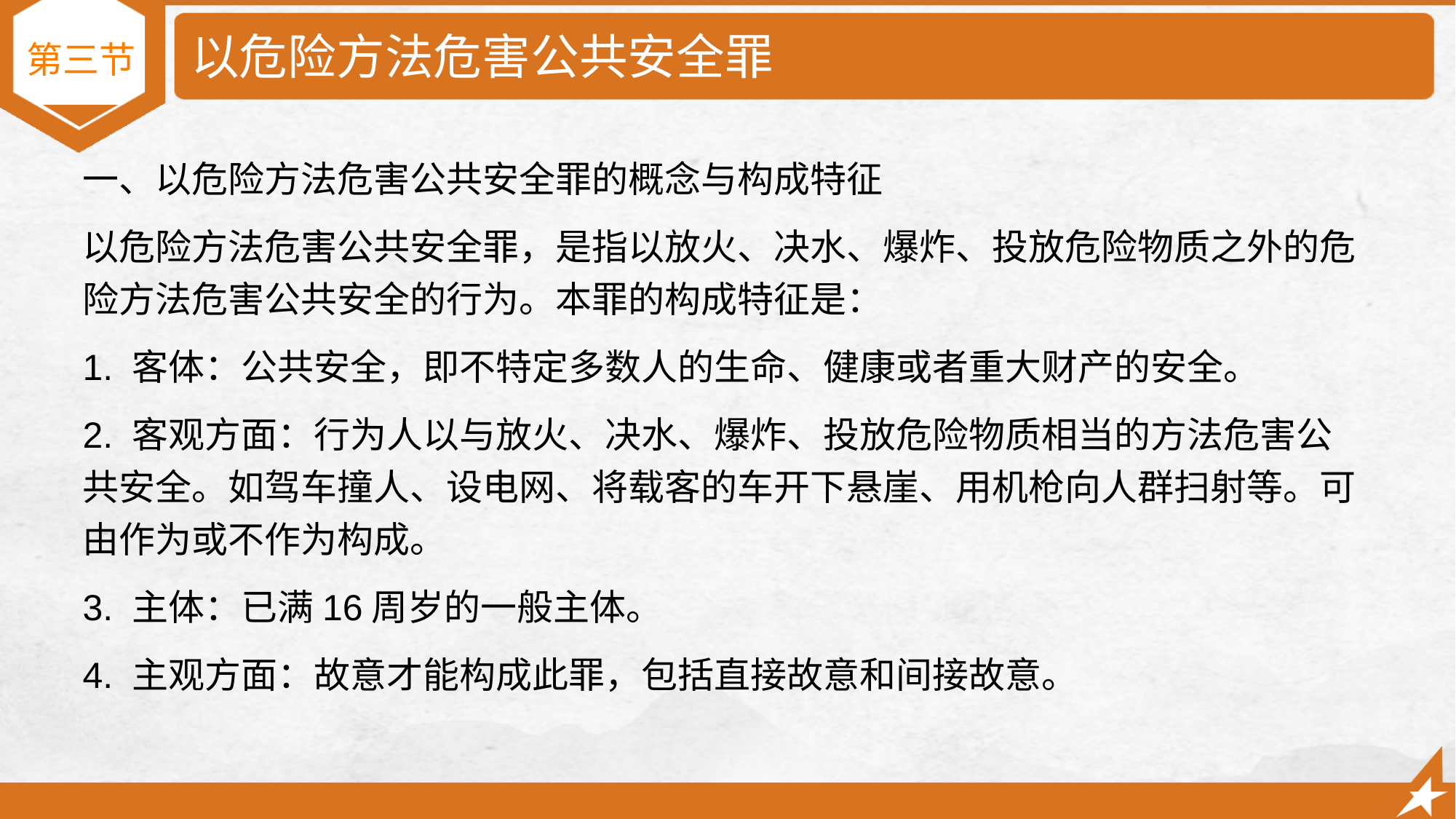

# 以危险方法危害公共安全罪
第三节
一、以危险方法危害公共安全罪的概念与构成特征
以危险方法危害公共安全罪，是指以放火、决水、爆炸、投放危险物质之外的危险方法危害公共安全的行为。本罪的构成特征是：
1. 客体：公共安全，即不特定多数人的生命、健康或者重大财产的安全。
2. 客观方面：行为人以与放火、决水、爆炸、投放危险物质相当的方法危害公共安全。如驾车撞人、设电网、将载客的车开下悬崖、用机枪向人群扫射等。可由作为或不作为构成。
3. 主体：已满16周岁的一般主体。
4. 主观方面：故意才能构成此罪，包括直接故意和间接故意。